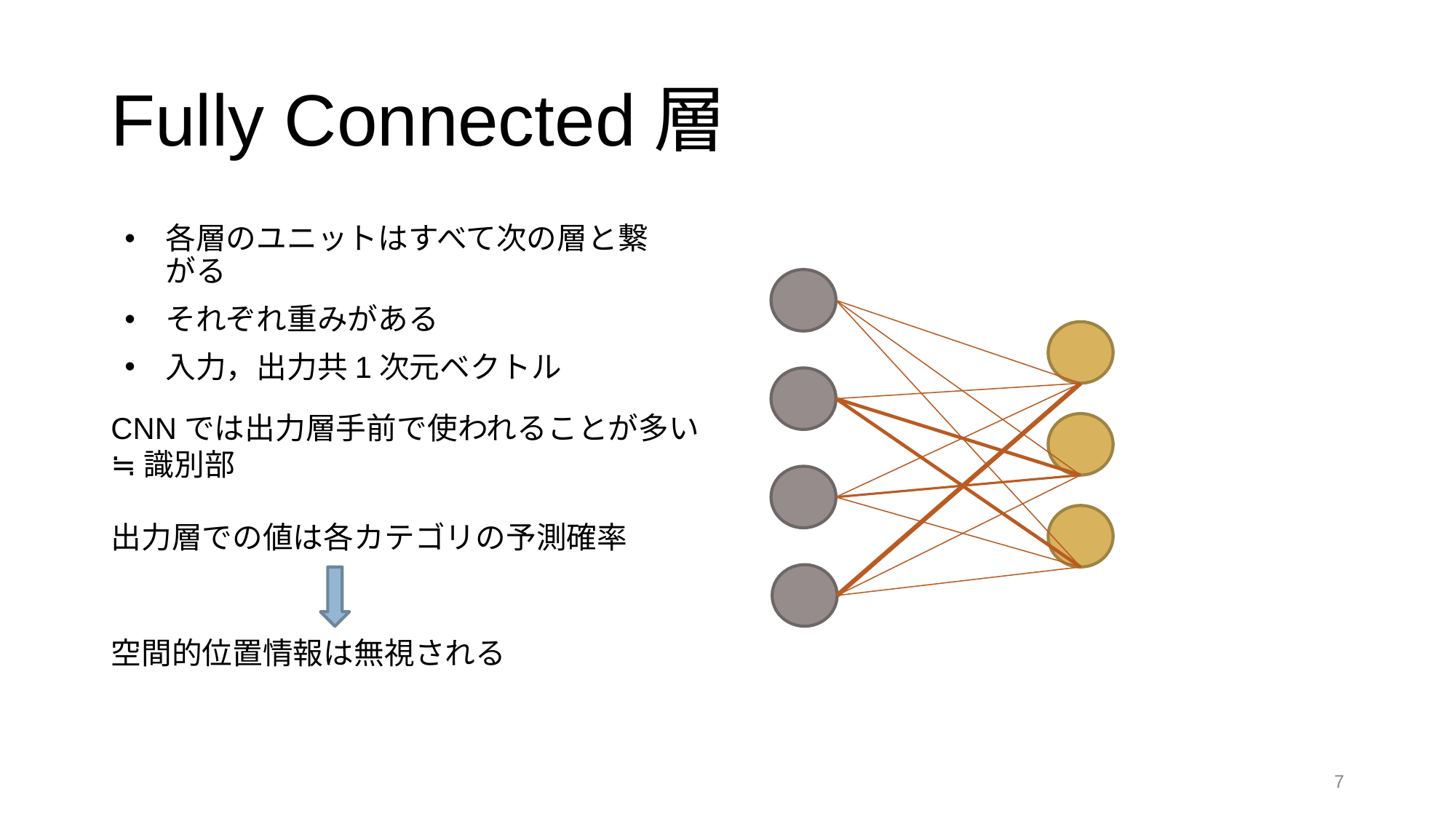

# Fully Connected層
各層のユニットはすべて次の層と繋がる
それぞれ重みがある
入力，出力共1次元ベクトル

CNNでは出力層手前で使われることが多い
≒識別部

出力層での値は各カテゴリの予測確率

空間的位置情報は無視される
7